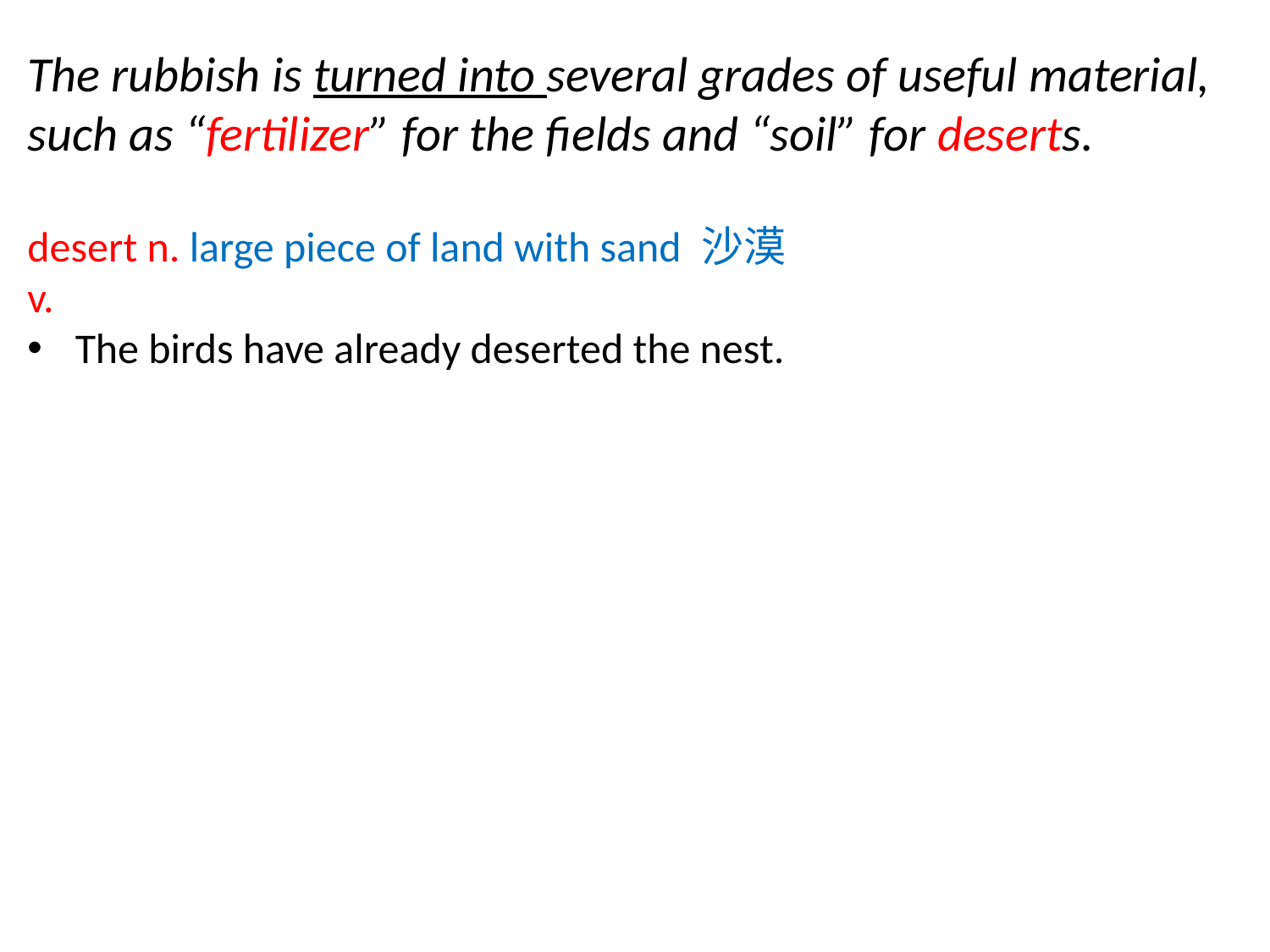

The rubbish is turned into several grades of useful material, such as “fertilizer” for the fields and “soil” for deserts.

desert n. large piece of land with sand 沙漠
v.
The birds have already deserted the nest.